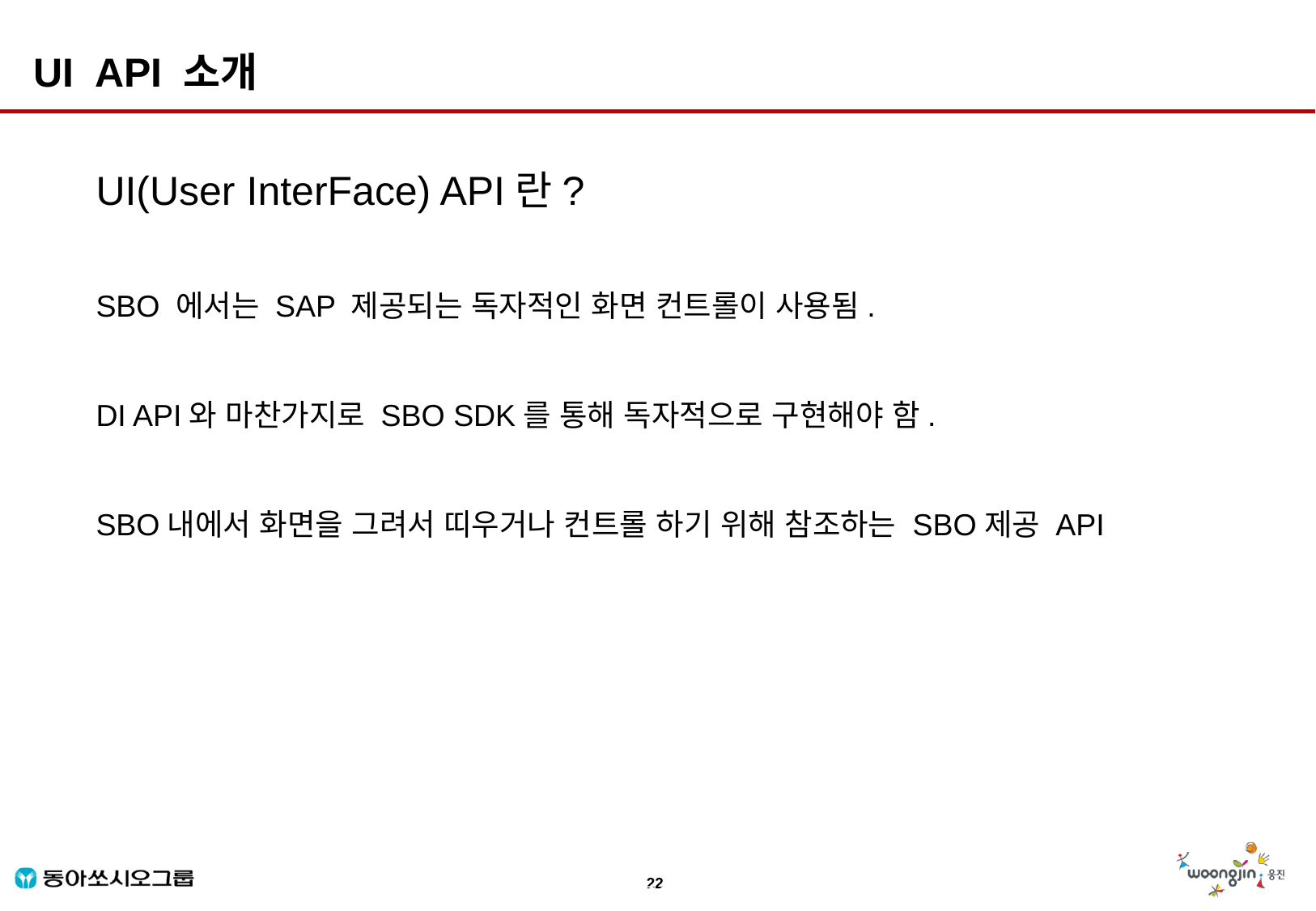

UI  API 소개
UI(User InterFace) API란?

SBO 에서는 SAP 제공되는 독자적인 화면 컨트롤이 사용됨.

DI API와 마찬가지로 SBO SDK를 통해 독자적으로 구현해야 함.

SBO내에서 화면을 그려서 띠우거나 컨트롤 하기 위해 참조하는 SBO제공 API